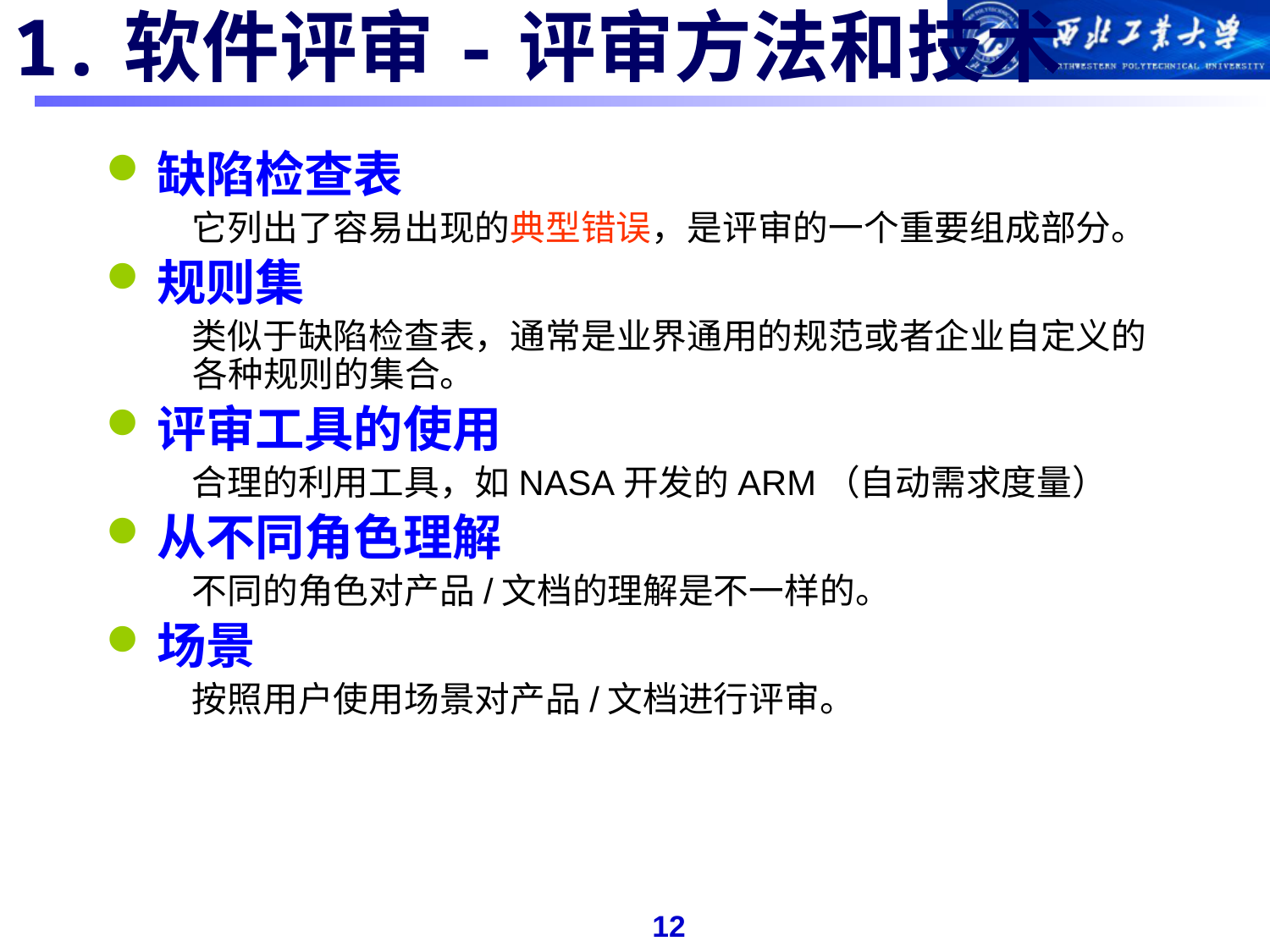

#
1.软件评审-评审方法和技术
缺陷检查表
它列出了容易出现的典型错误，是评审的一个重要组成部分。
规则集
类似于缺陷检查表，通常是业界通用的规范或者企业自定义的各种规则的集合。
评审工具的使用
合理的利用工具，如NASA开发的ARM（自动需求度量）
从不同角色理解
不同的角色对产品/文档的理解是不一样的。
场景
按照用户使用场景对产品/文档进行评审。